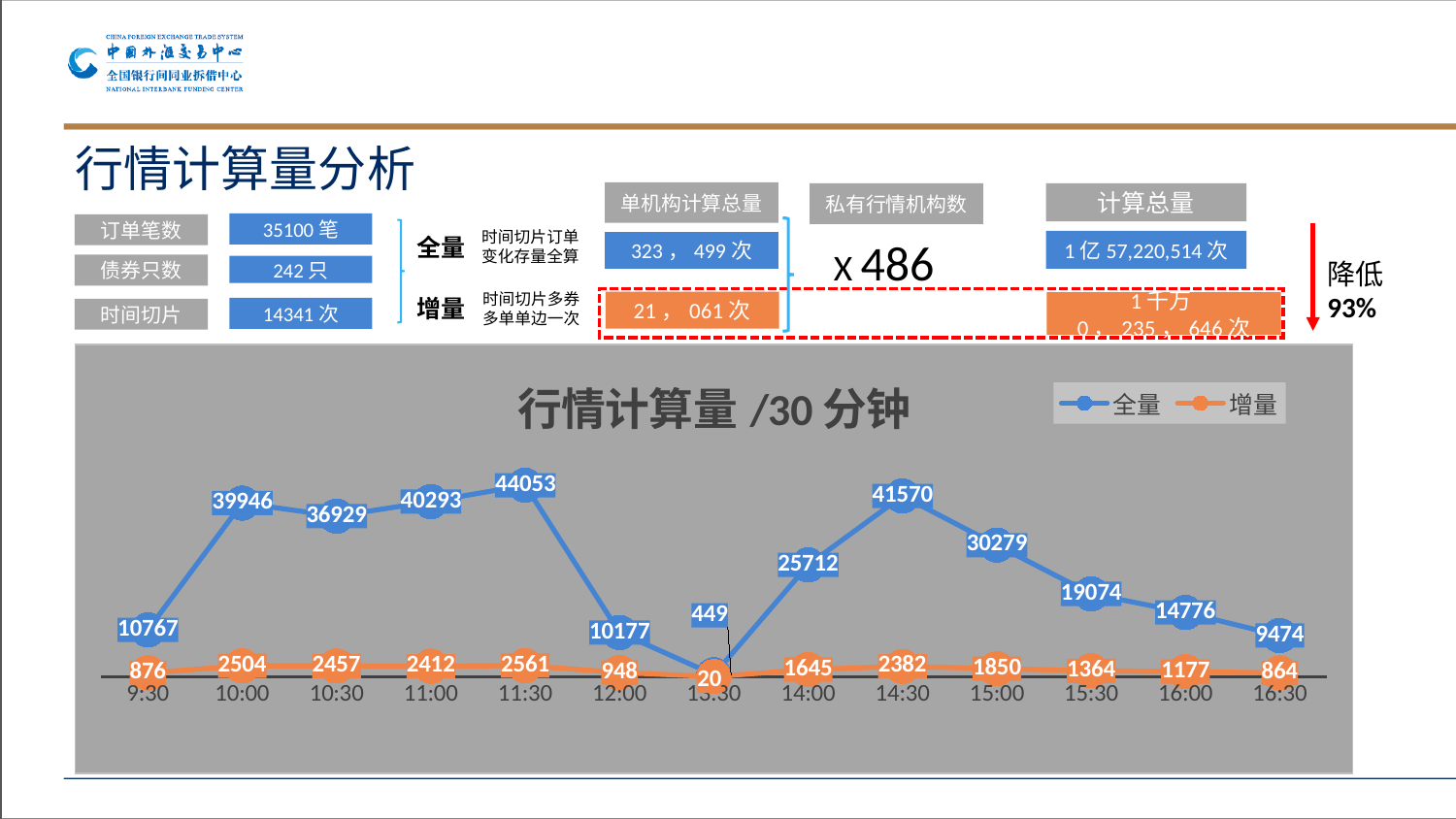

# 行情计算量分析
单机构计算总量
计算总量
私有行情机构数
35100笔
订单笔数

时间切片订单变化存量全算

X 486
全量
1亿57,220,514次
323，499次
降低93%
债券只数
242只
时间切片多券多单单边一次
增量

21，061次
1千万0，235，646次
14341次
时间切片

### Chart: 行情计算量/30分钟

| Category | 全量 | 增量 |
|---|---|---|
| 0.395833333333333 | 10767.0 | 876.0 |
| 0.416666666666667 | 39946.0 | 2504.0 |
| 0.4375 | 36929.0 | 2457.0 |
| 0.458333333333333 | 40293.0 | 2412.0 |
| 0.479166666666667 | 44053.0 | 2561.0 |
| 0.5 | 10177.0 | 948.0 |
| 0.5625 | 449.0 | 20.0 |
| 0.583333333333333 | 25712.0 | 1645.0 |
| 0.604166666666667 | 41570.0 | 2382.0 |
| 0.625 | 30279.0 | 1850.0 |
| 0.645833333333333 | 19074.0 | 1364.0 |
| 0.666666666666667 | 14776.0 | 1177.0 |
| 0.6875 | 9474.0 | 864.0 |